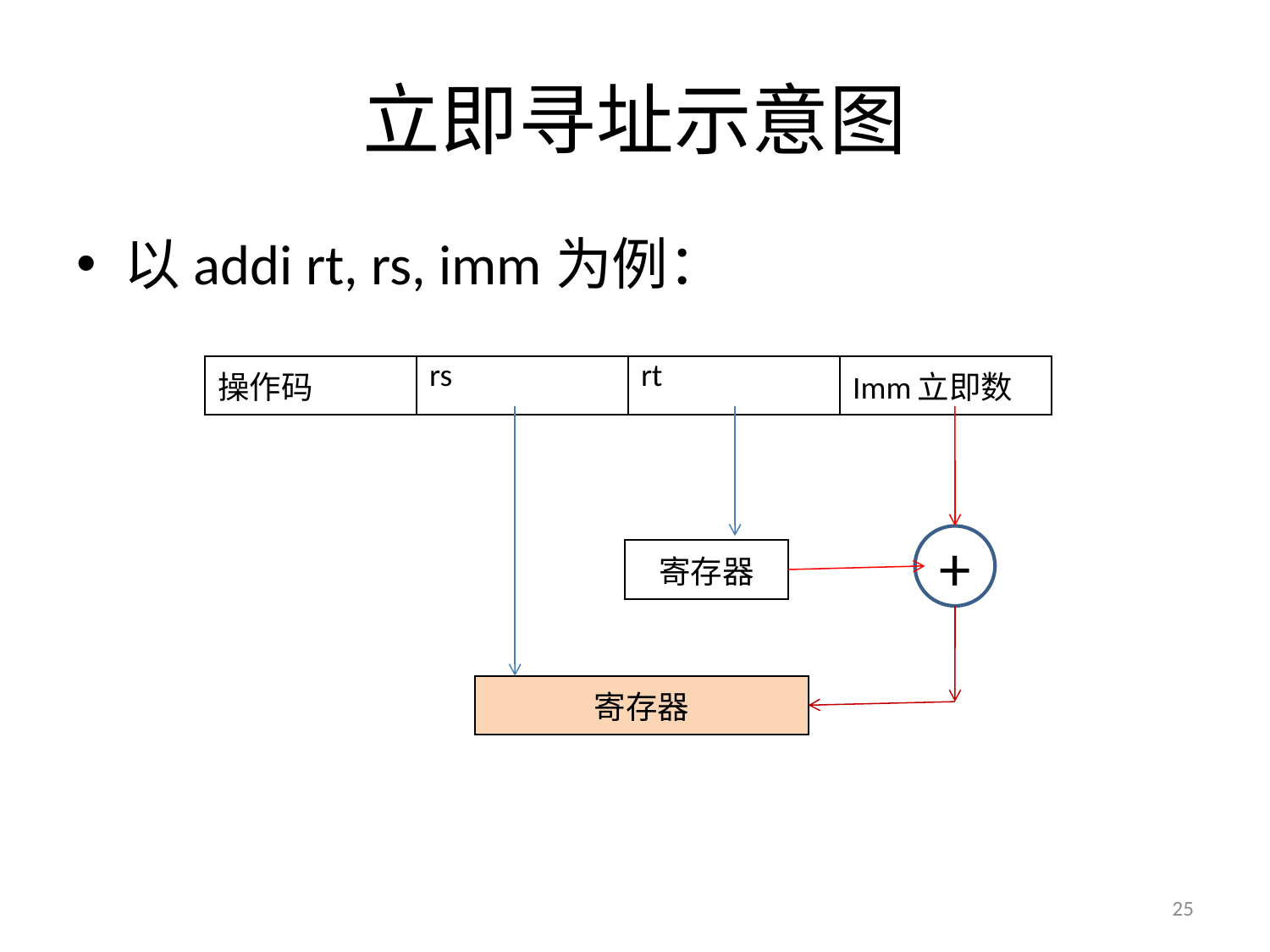

# 立即寻址示意图
以addi rt, rs, imm为例：
| 操作码 | rs | rt | Imm立即数 |
| --- | --- | --- | --- |
+
| 寄存器 |
| --- |
| 寄存器 |
| --- |
25